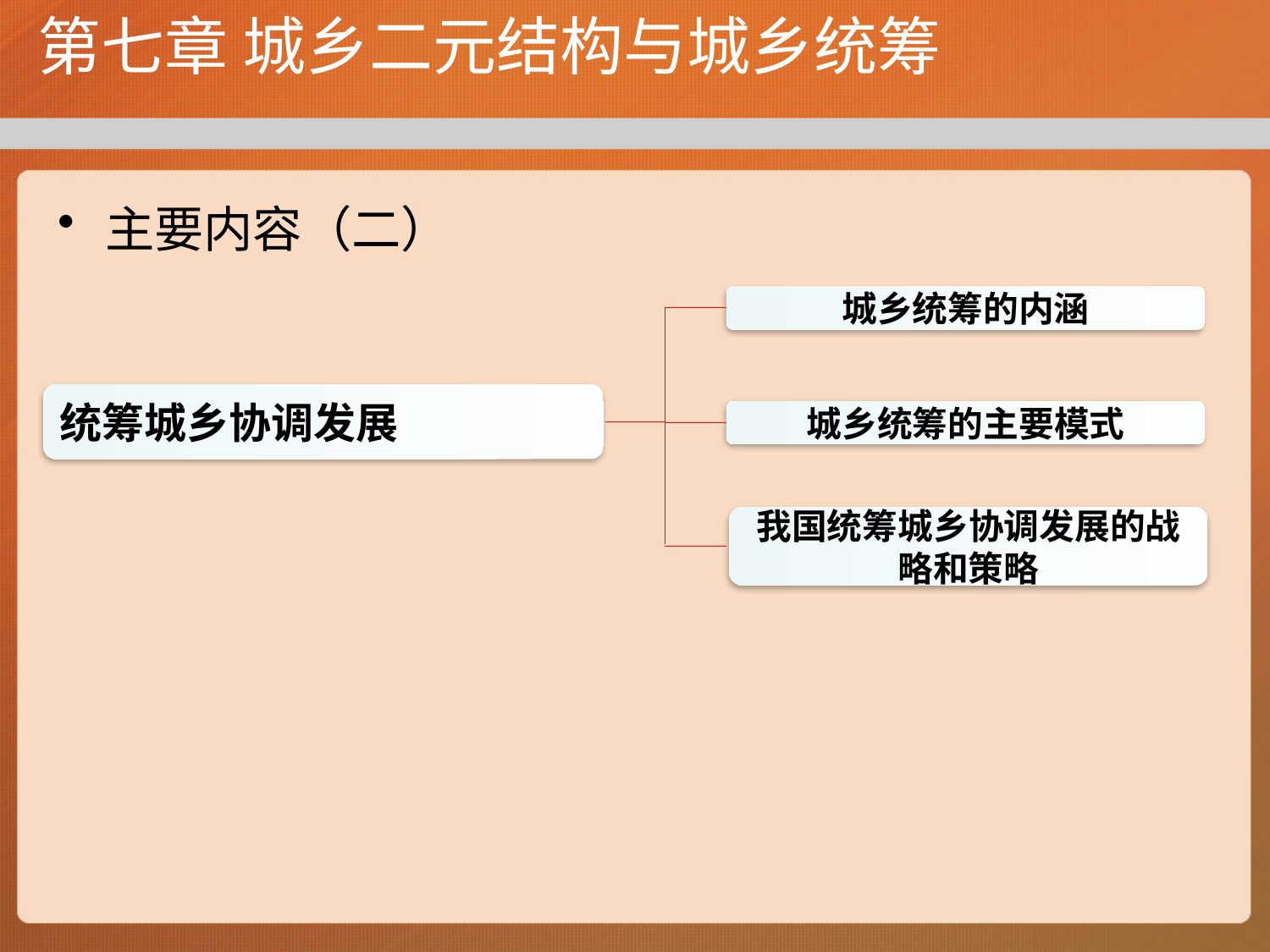

# 第七章 城乡二元结构与城乡统筹
主要内容（二）
城乡统筹的内涵
统筹城乡协调发展
城乡统筹的主要模式
我国统筹城乡协调发展的战略和策略